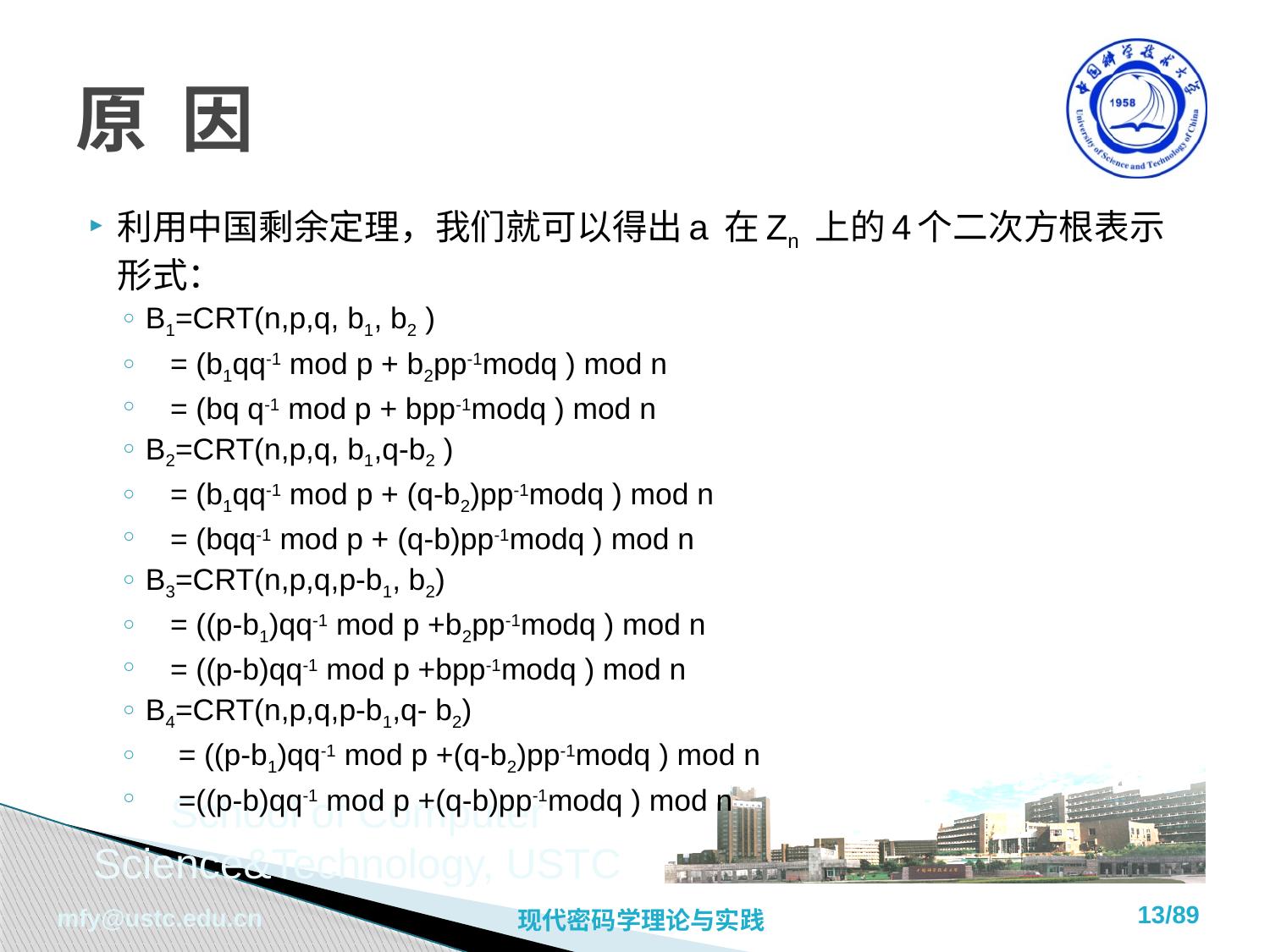

# 原  因
利用中国剩余定理，我们就可以得出a 在Zn 上的4个二次方根表示形式：
B1=CRT(n,p,q, b1, b2 )
   = (b1qq-1 mod p + b2pp-1modq ) mod n
   = (bq q-1 mod p + bpp-1modq ) mod n
B2=CRT(n,p,q, b1,q-b2 )
   = (b1qq-1 mod p + (q-b2)pp-1modq ) mod n
   = (bqq-1 mod p + (q-b)pp-1modq ) mod n
B3=CRT(n,p,q,p-b1, b2)
   = ((p-b1)qq-1 mod p +b2pp-1modq ) mod n
   = ((p-b)qq-1 mod p +bpp-1modq ) mod n
B4=CRT(n,p,q,p-b1,q- b2)
    = ((p-b1)qq-1 mod p +(q-b2)pp-1modq ) mod n
    =((p-b)qq-1 mod p +(q-b)pp-1modq ) mod n